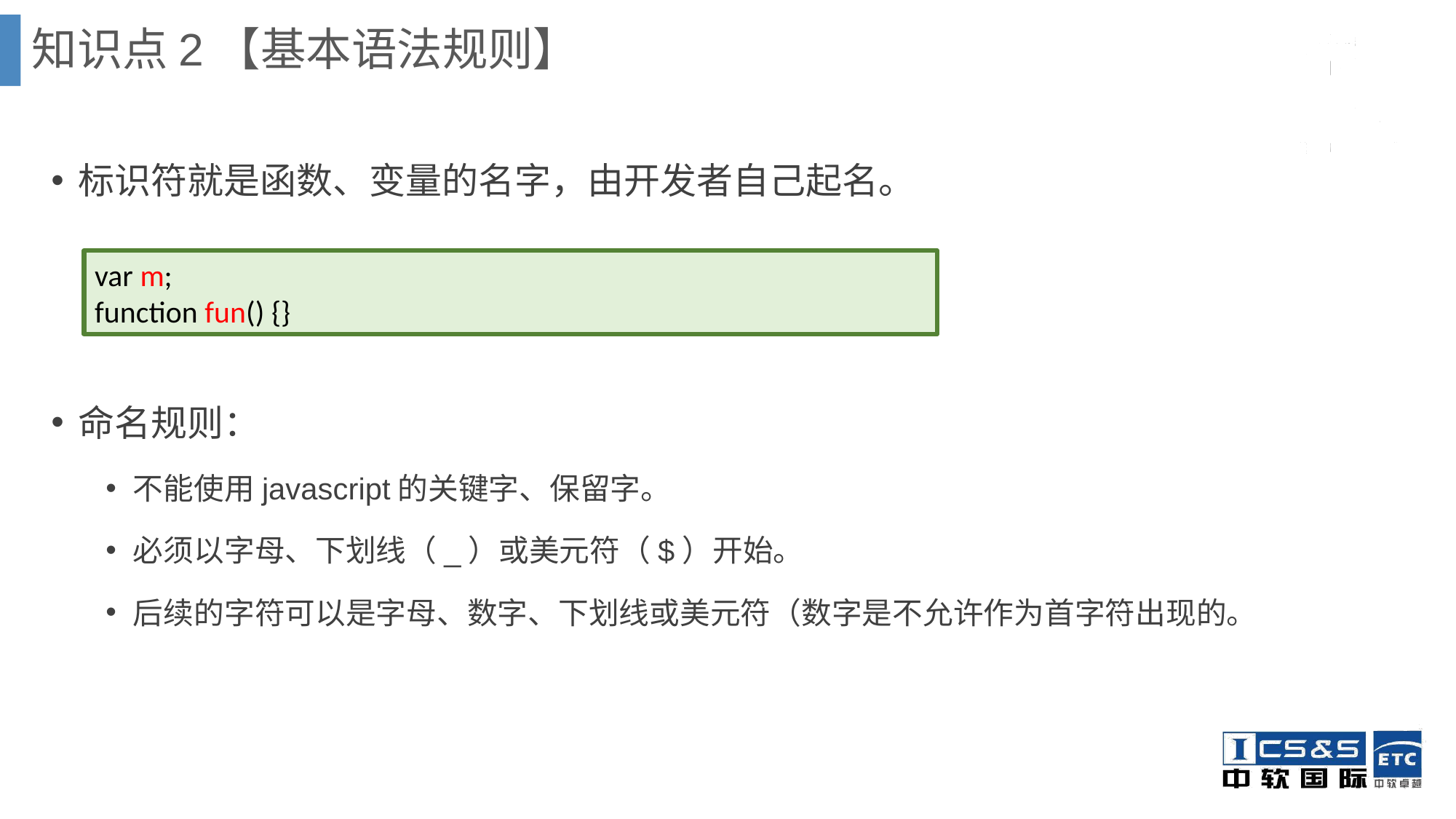

知识点2【基本语法规则】
标识符就是函数、变量的名字，由开发者自己起名。

命名规则：
不能使用javascript的关键字、保留字。
必须以字母、下划线（_）或美元符（$）开始。
后续的字符可以是字母、数字、下划线或美元符（数字是不允许作为首字符出现的。
var m;
function fun() {}